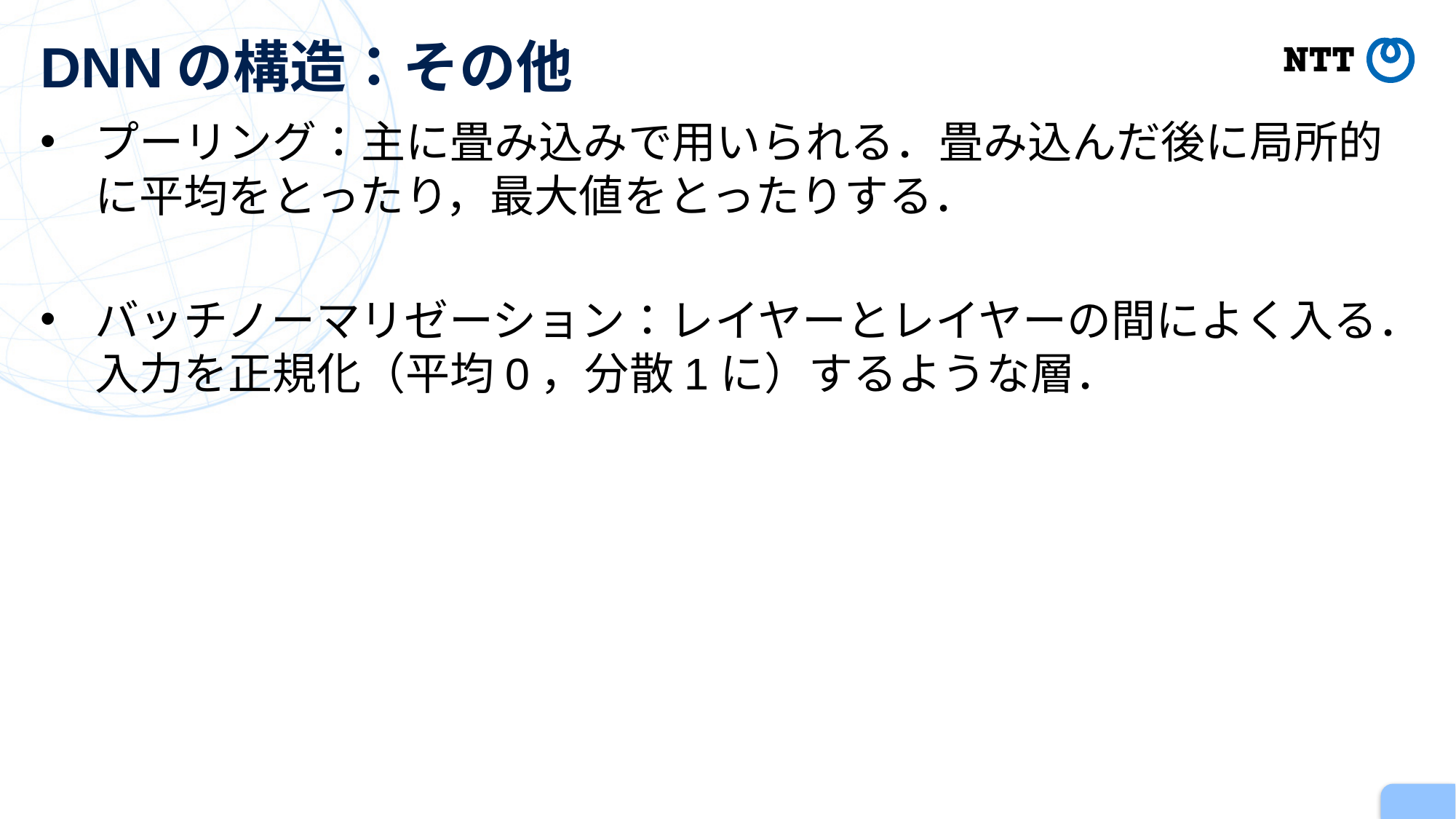

# DNNの構造：その他
プーリング：主に畳み込みで用いられる．畳み込んだ後に局所的に平均をとったり，最大値をとったりする．

バッチノーマリゼーション：レイヤーとレイヤーの間によく入る．入力を正規化（平均0，分散1に）するような層．